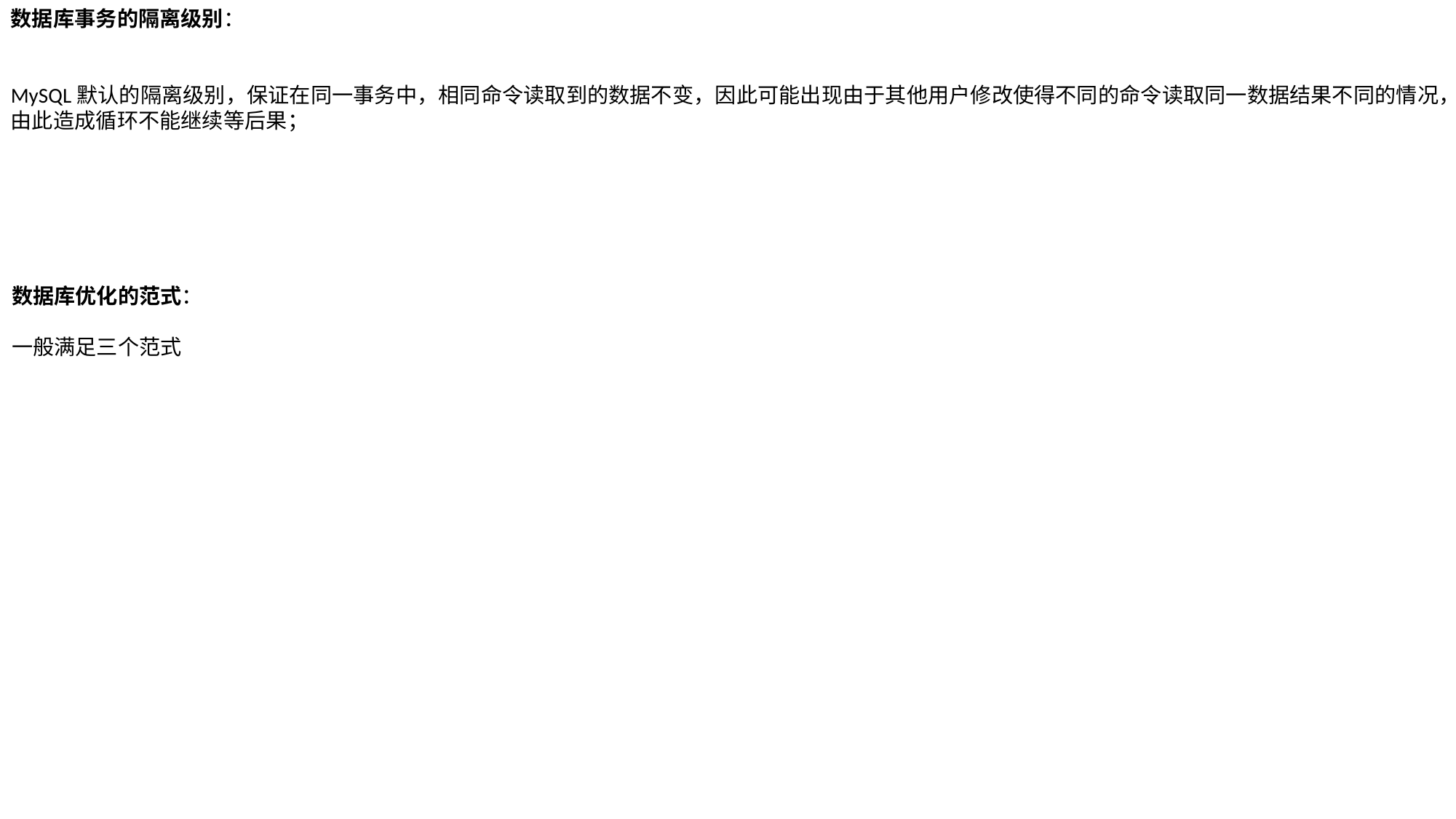

数据库事务的隔离级别：

MySQL默认的隔离级别，保证在同一事务中，相同命令读取到的数据不变，因此可能出现由于其他用户修改使得不同的命令读取同一数据结果不同的情况，由此造成循环不能继续等后果；
数据库优化的范式：

一般满足三个范式